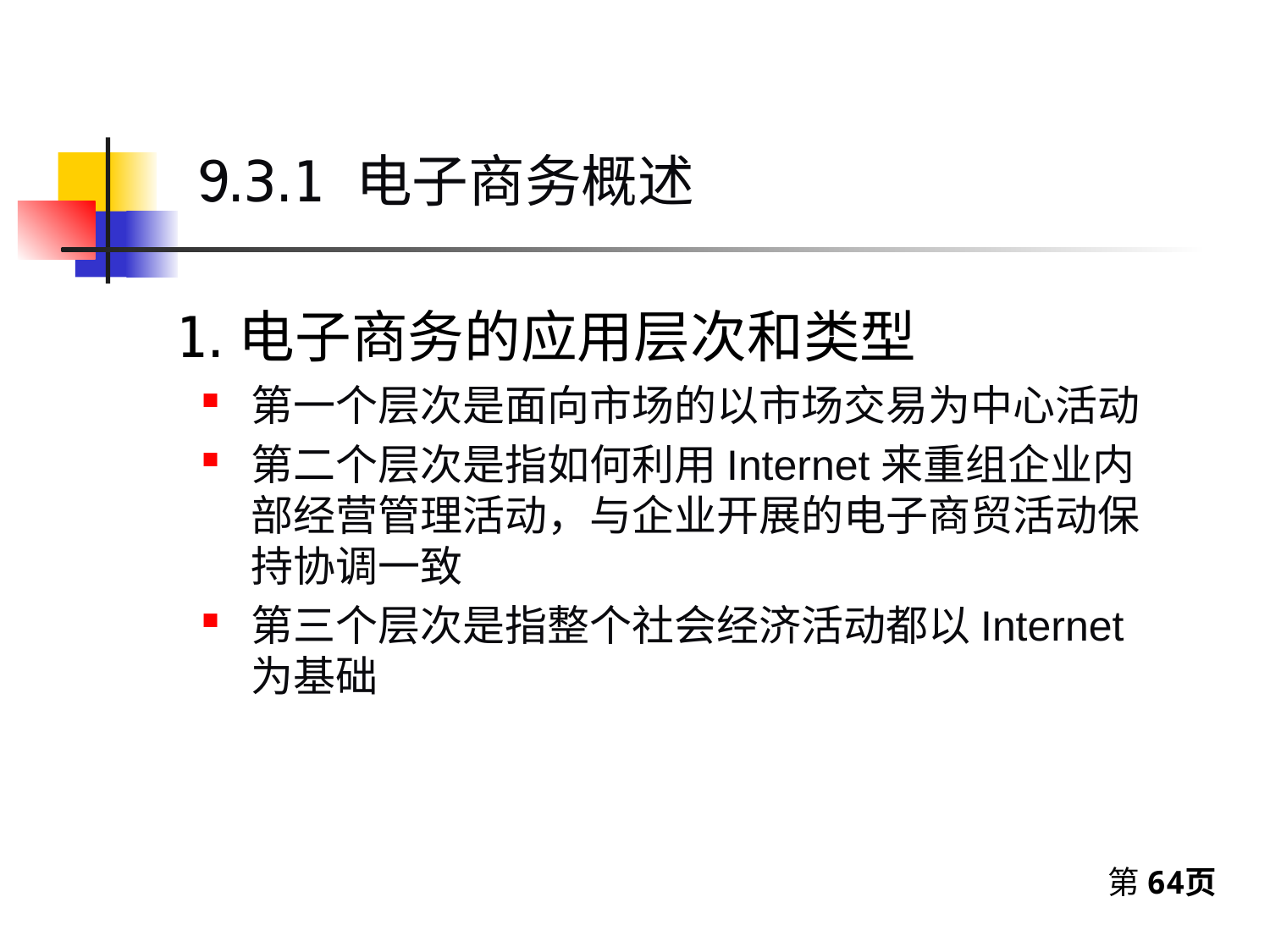

9.3.1 电子商务概述
1.电子商务的应用层次和类型
第一个层次是面向市场的以市场交易为中心活动
第二个层次是指如何利用Internet来重组企业内部经营管理活动，与企业开展的电子商贸活动保持协调一致
第三个层次是指整个社会经济活动都以Internet为基础